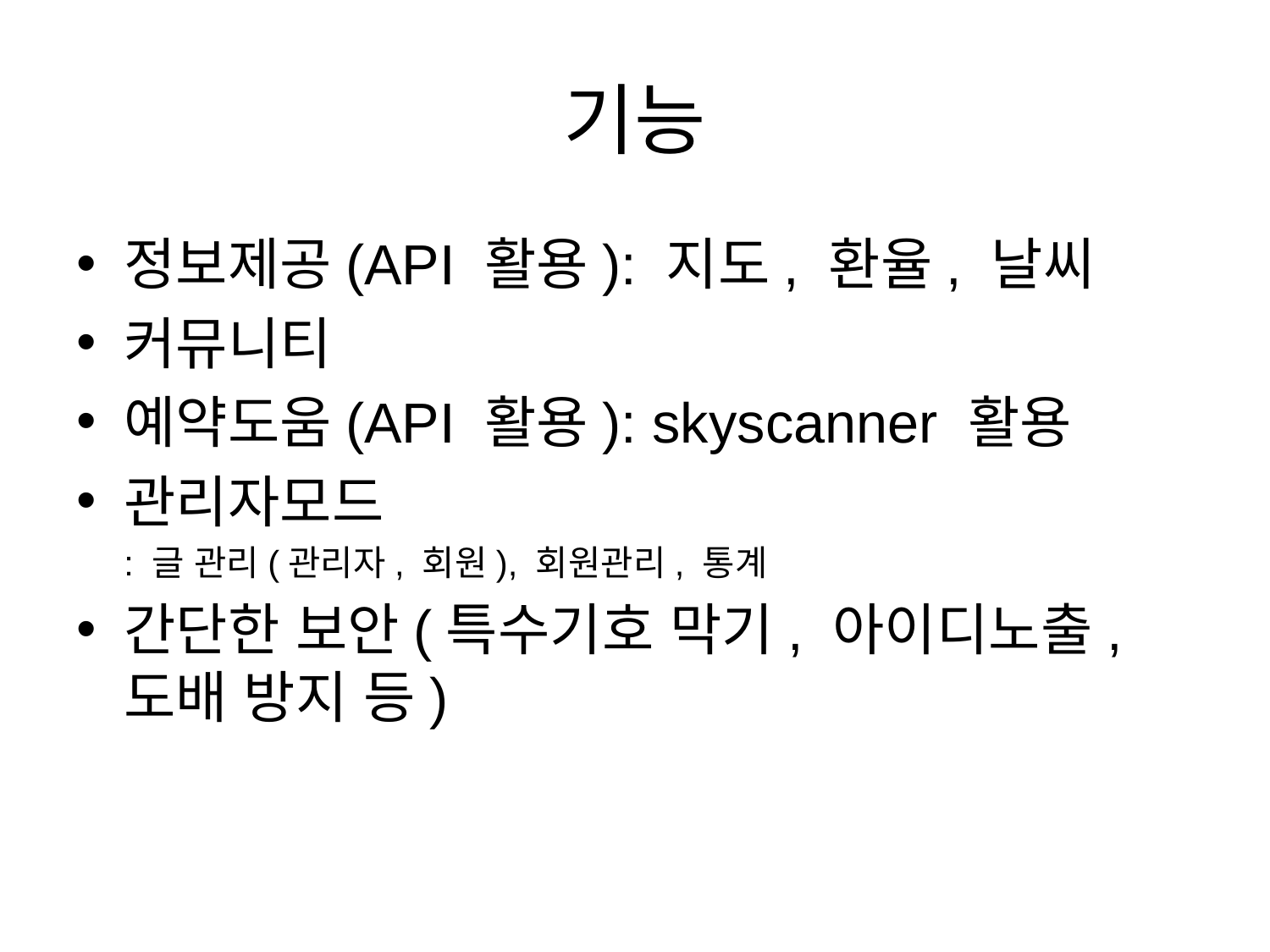

# 기능
정보제공(API 활용): 지도, 환율, 날씨
커뮤니티
예약도움(API 활용): skyscanner 활용
관리자모드
	: 글 관리(관리자, 회원), 회원관리, 통계
간단한 보안(특수기호 막기, 아이디노출, 도배 방지 등)